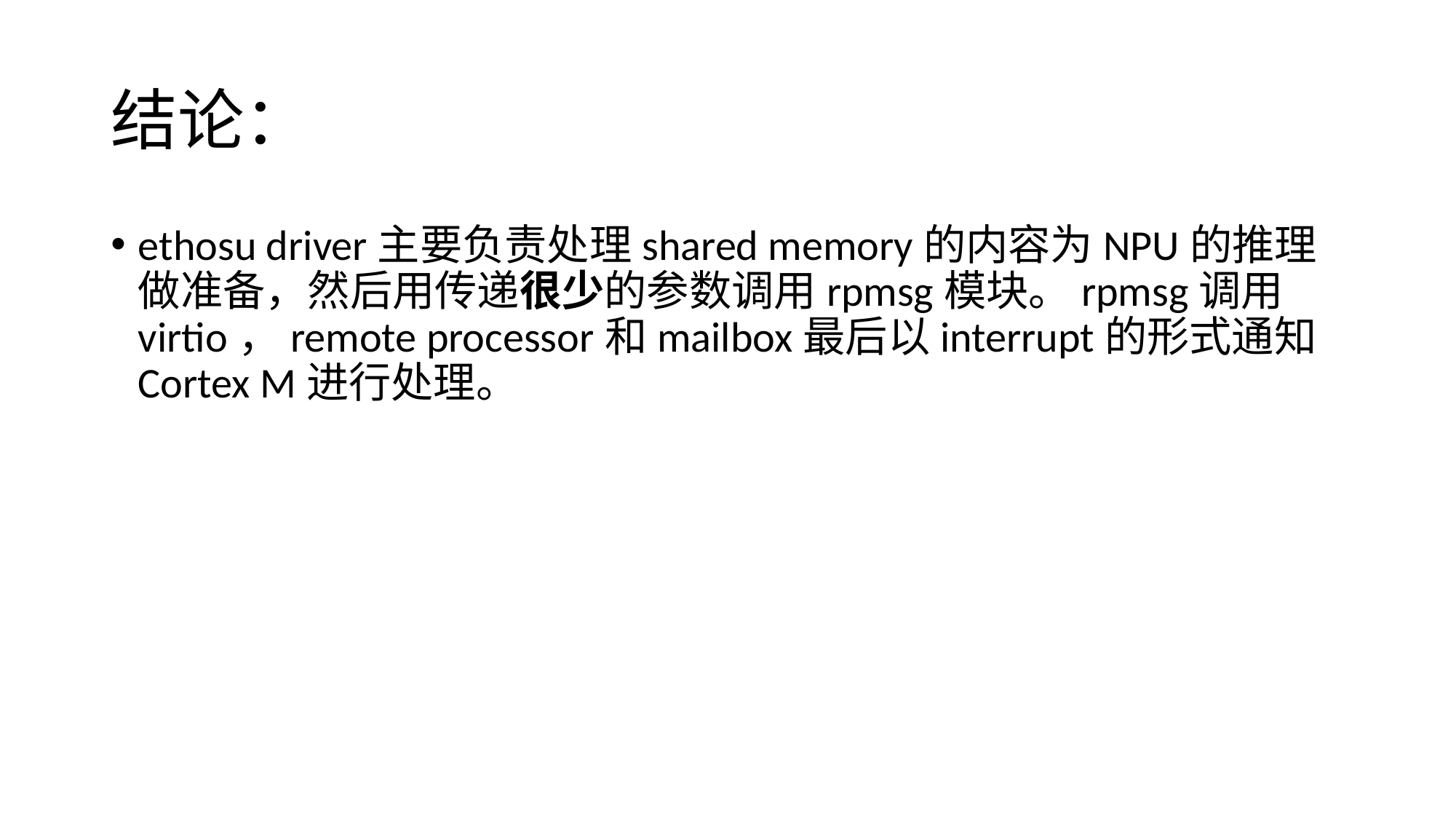

# 结论：
ethosu driver主要负责处理shared memory的内容为NPU的推理做准备，然后用传递很少的参数调用rpmsg模块。rpmsg调用virtio，remote processor和mailbox最后以interrupt的形式通知Cortex M进行处理。